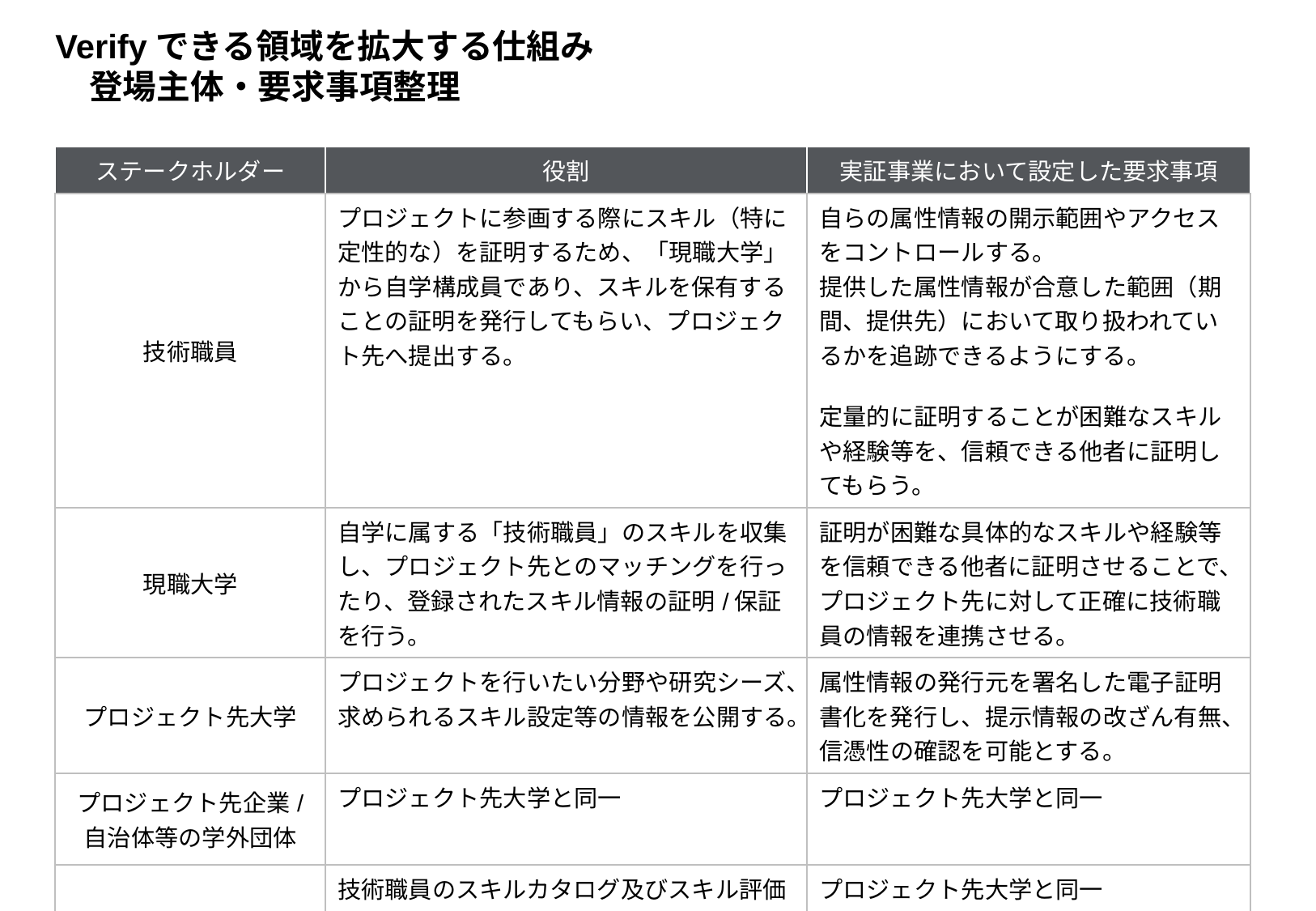

# Verifyできる領域を拡大する仕組み 　登場主体・要求事項整理
| ステークホルダー | 役割 | 実証事業において設定した要求事項 |
| --- | --- | --- |
| 技術職員 | プロジェクトに参画する際にスキル（特に定性的な）を証明するため、「現職大学」から自学構成員であり、スキルを保有することの証明を発行してもらい、プロジェクト先へ提出する。 | 自らの属性情報の開示範囲やアクセスをコントロールする。 提供した属性情報が合意した範囲（期間、提供先）において取り扱われているかを追跡できるようにする。 定量的に証明することが困難なスキルや経験等を、信頼できる他者に証明してもらう。 |
| 現職大学 | 自学に属する「技術職員」のスキルを収集し、プロジェクト先とのマッチングを行ったり、登録されたスキル情報の証明/保証を行う。 | 証明が困難な具体的なスキルや経験等を信頼できる他者に証明させることで、プロジェクト先に対して正確に技術職員の情報を連携させる。 |
| プロジェクト先大学 | プロジェクトを行いたい分野や研究シーズ、求められるスキル設定等の情報を公開する。 | 属性情報の発行元を署名した電子証明書化を発行し、提示情報の改ざん有無、信憑性の確認を可能とする。 |
| プロジェクト先企業/ 自治体等の学外団体 | プロジェクト先大学と同一 | プロジェクト先大学と同一 |
| 研究基盤協議会 | 技術職員のスキルカタログ及びスキル評価基準を整備する。マッチング仲介及びマッチングシステムの運用管理を行う。 | プロジェクト先大学と同一 |
4